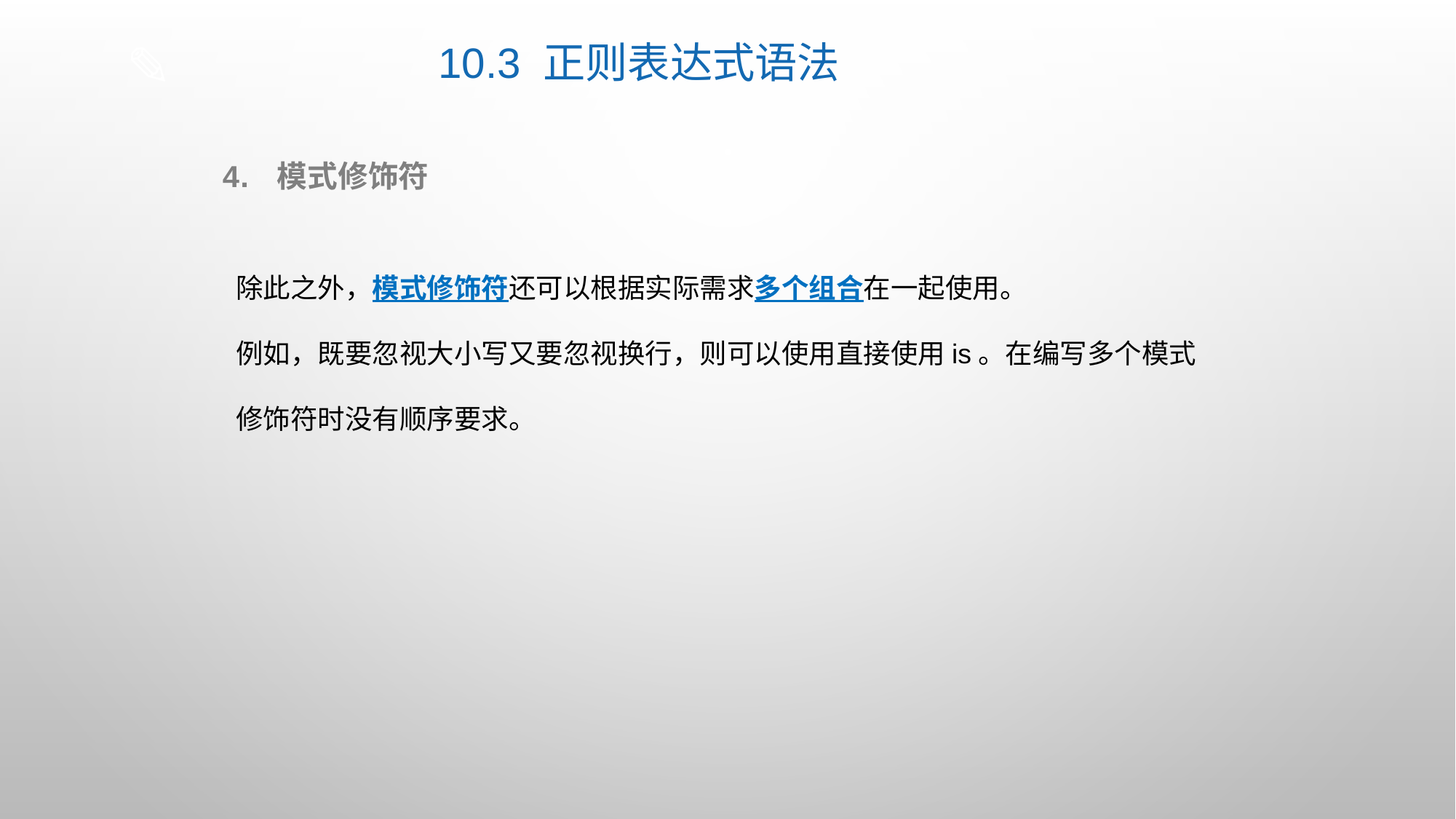

# 10.3 正则表达式语法
模式修饰符
除此之外，模式修饰符还可以根据实际需求多个组合在一起使用。
例如，既要忽视大小写又要忽视换行，则可以使用直接使用is。在编写多个模式修饰符时没有顺序要求。